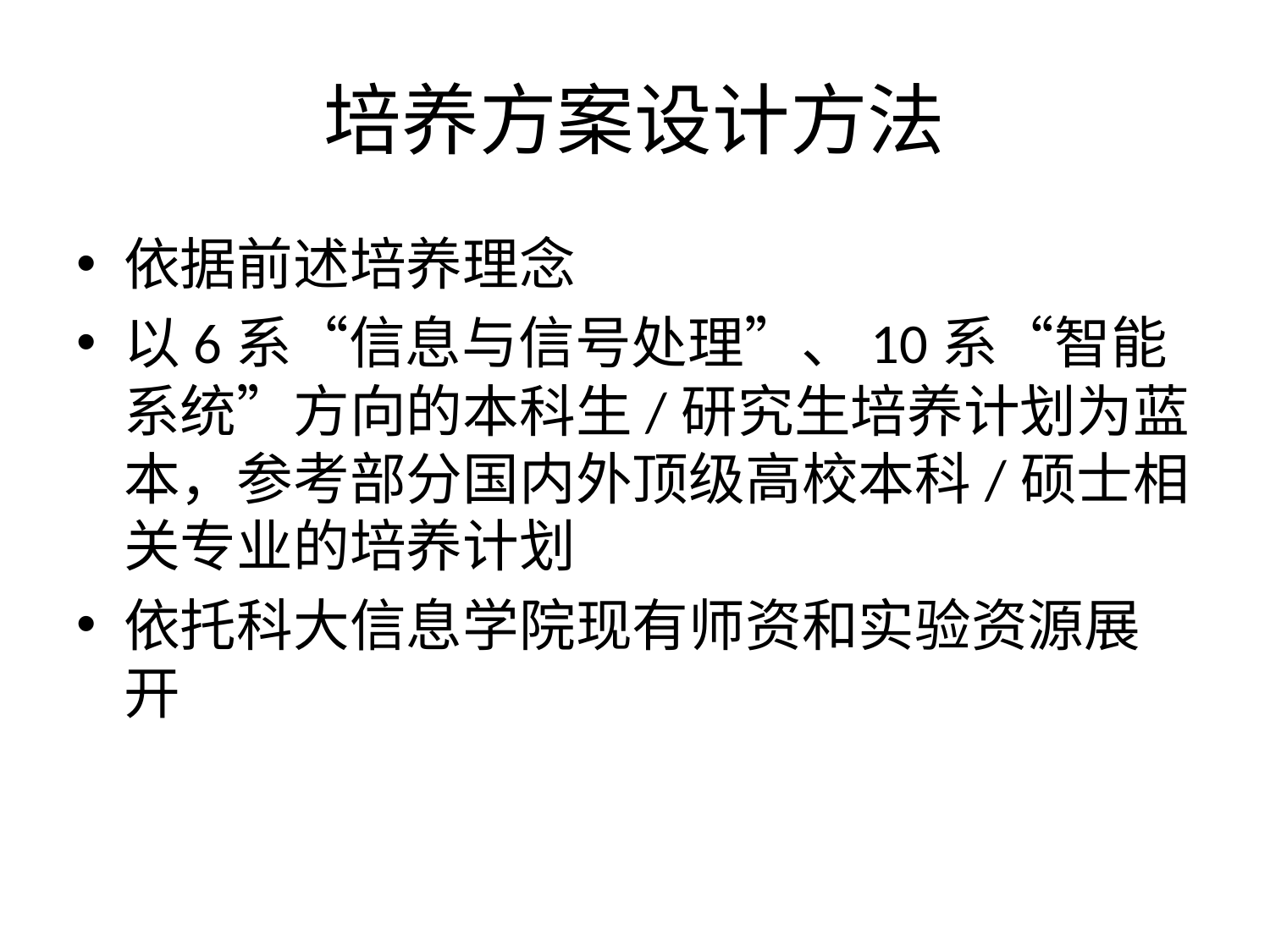

# 培养方案设计方法
依据前述培养理念
以6系“信息与信号处理”、10系“智能系统”方向的本科生/研究生培养计划为蓝本，参考部分国内外顶级高校本科/硕士相关专业的培养计划
依托科大信息学院现有师资和实验资源展开